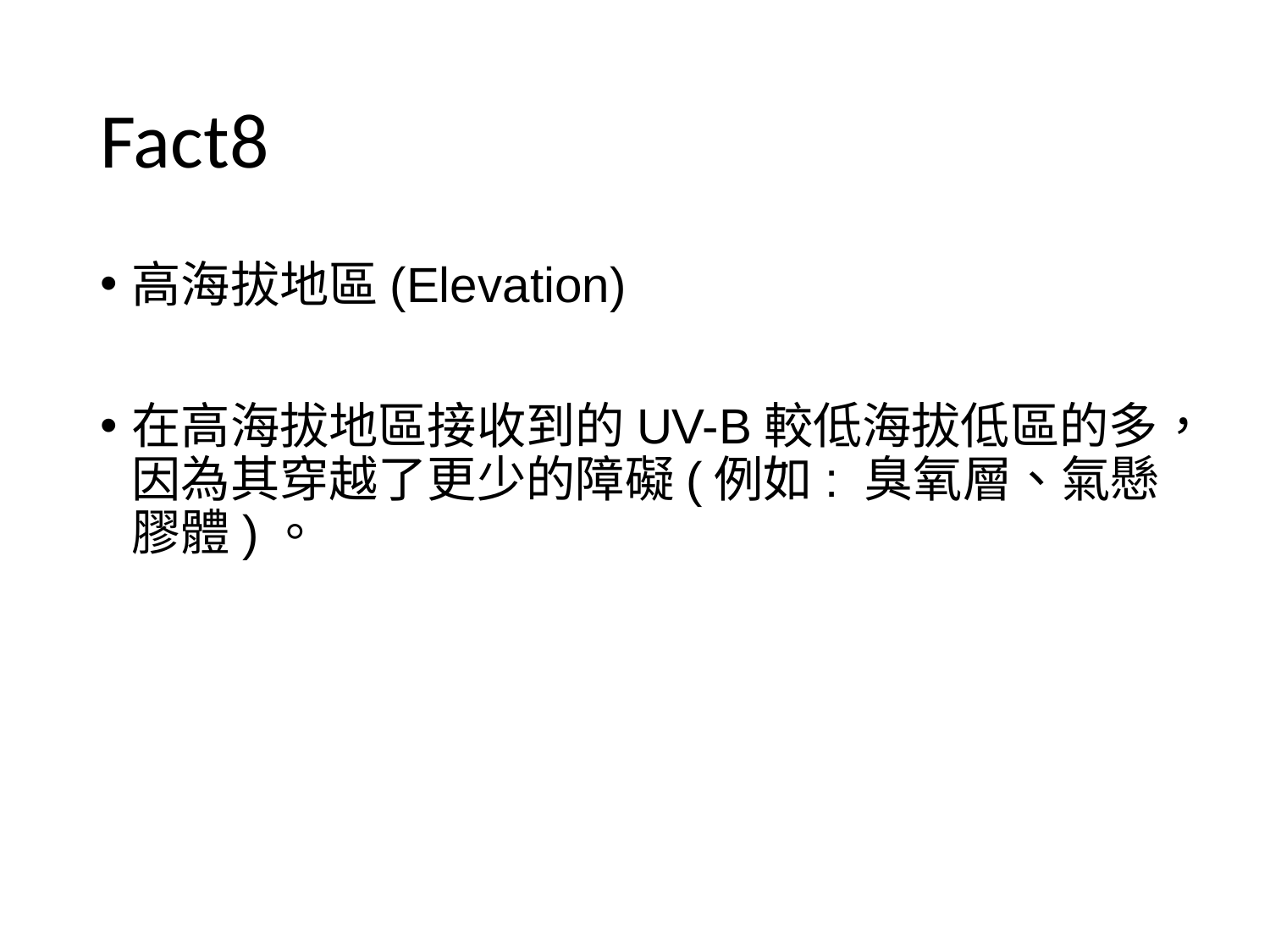

# Fact8
高海拔地區(Elevation)

在高海拔地區接收到的UV-B較低海拔低區的多，因為其穿越了更少的障礙(例如: 臭氧層、氣懸膠體)。